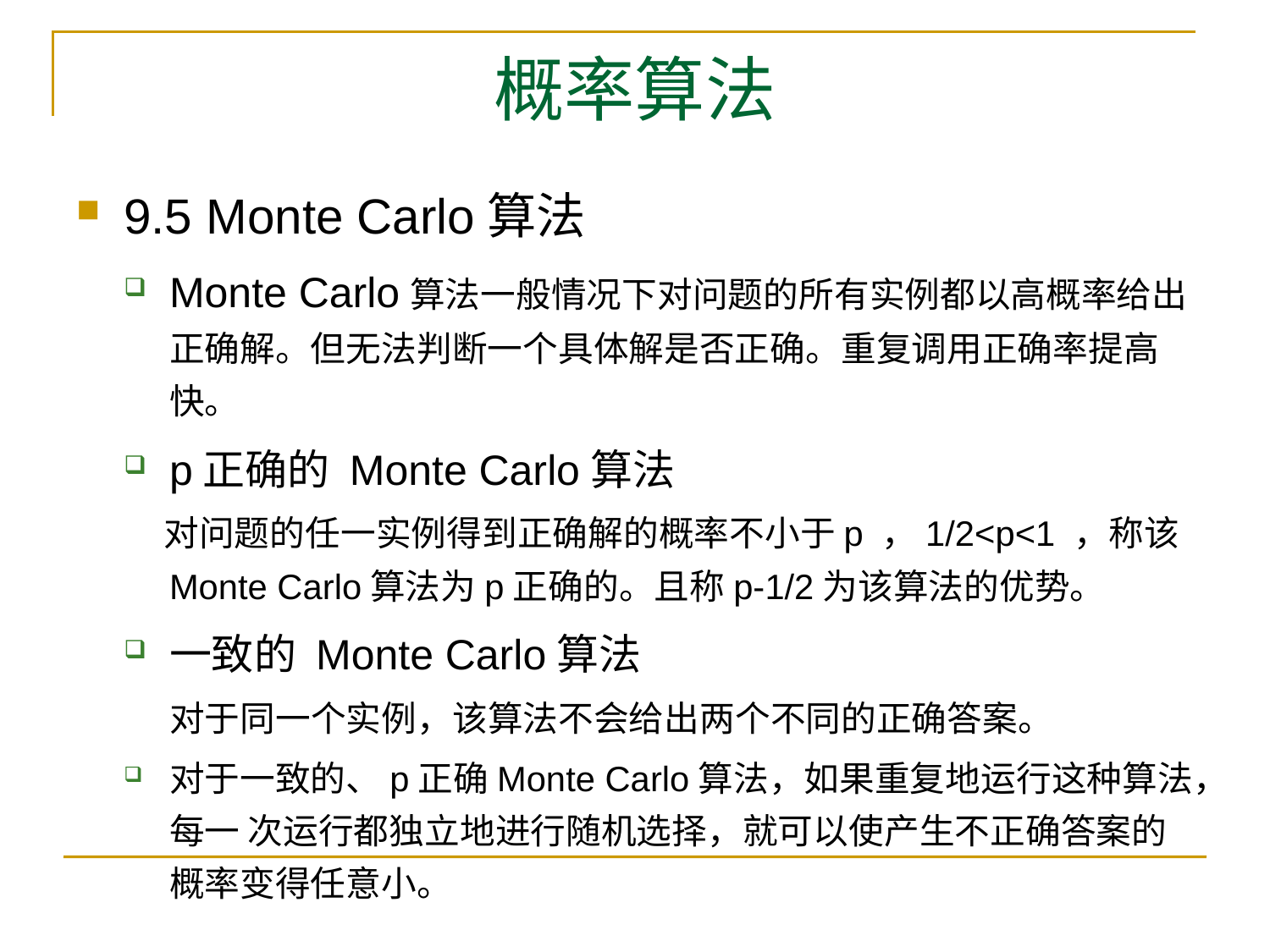

# 概率算法
9.5 Monte Carlo算法
Monte Carlo算法一般情况下对问题的所有实例都以高概率给出正确解。但无法判断一个具体解是否正确。重复调用正确率提高快。
p正确的 Monte Carlo算法
    对问题的任一实例得到正确解的概率不小于p ，1/2<p<1 ，称该 Monte Carlo算法为p正确的。且称p-1/2为该算法的优势。
一致的 Monte Carlo算法
对于同一个实例，该算法不会给出两个不同的正确答案。
对于一致的、p正确Monte Carlo算法，如果重复地运行这种算法，每一 次运行都独立地进行随机选择，就可以使产生不正确答案的概率变得任意小。